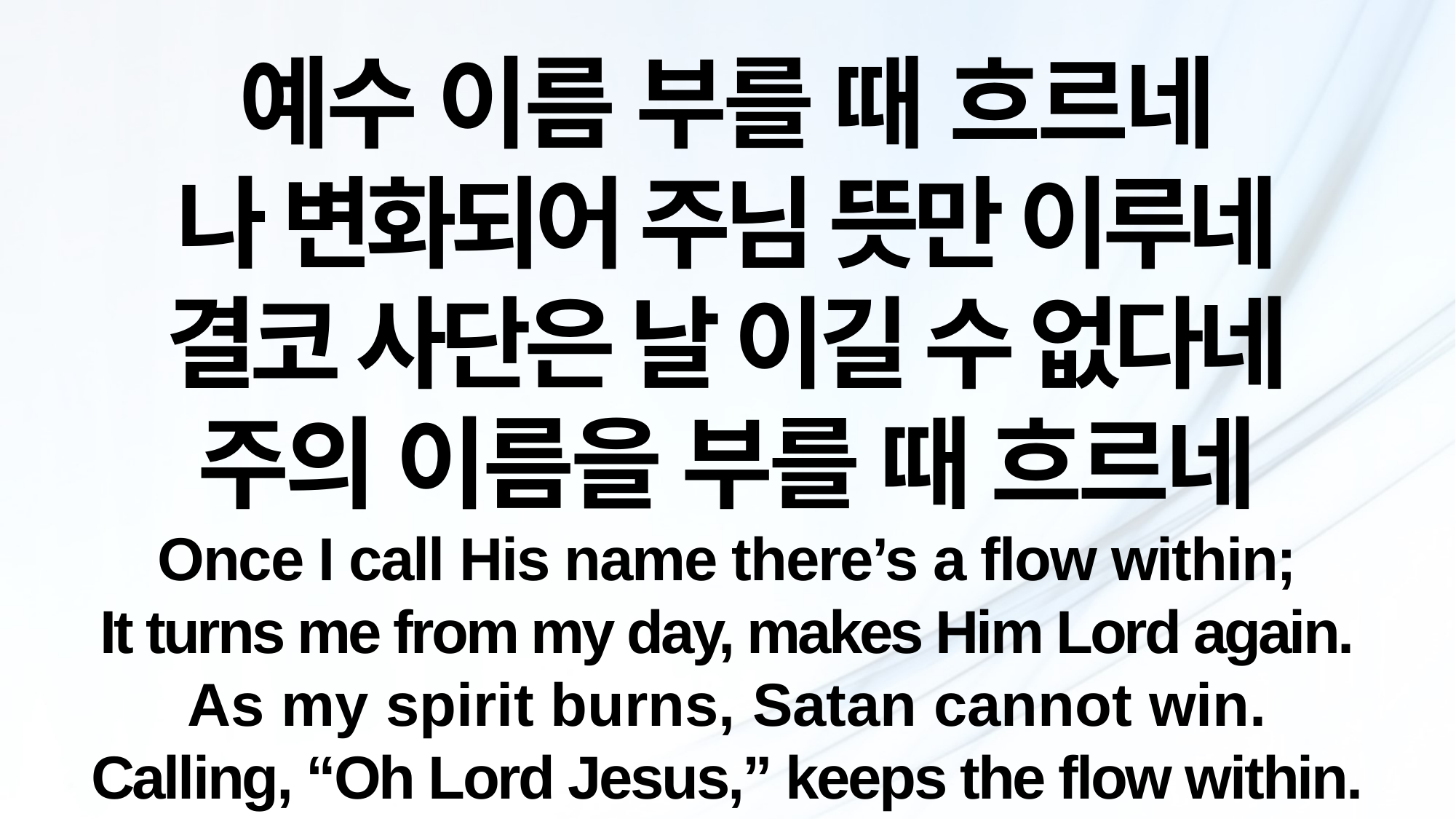

예수 이름 부를 때 흐르네
나 변화되어 주님 뜻만 이루네
결코 사단은 날 이길 수 없다네
주의 이름을 부를 때 흐르네
Once I call His name there’s a flow within;
It turns me from my day, makes Him Lord again.
As my spirit burns, Satan cannot win.
Calling, “Oh Lord Jesus,” keeps the flow within.